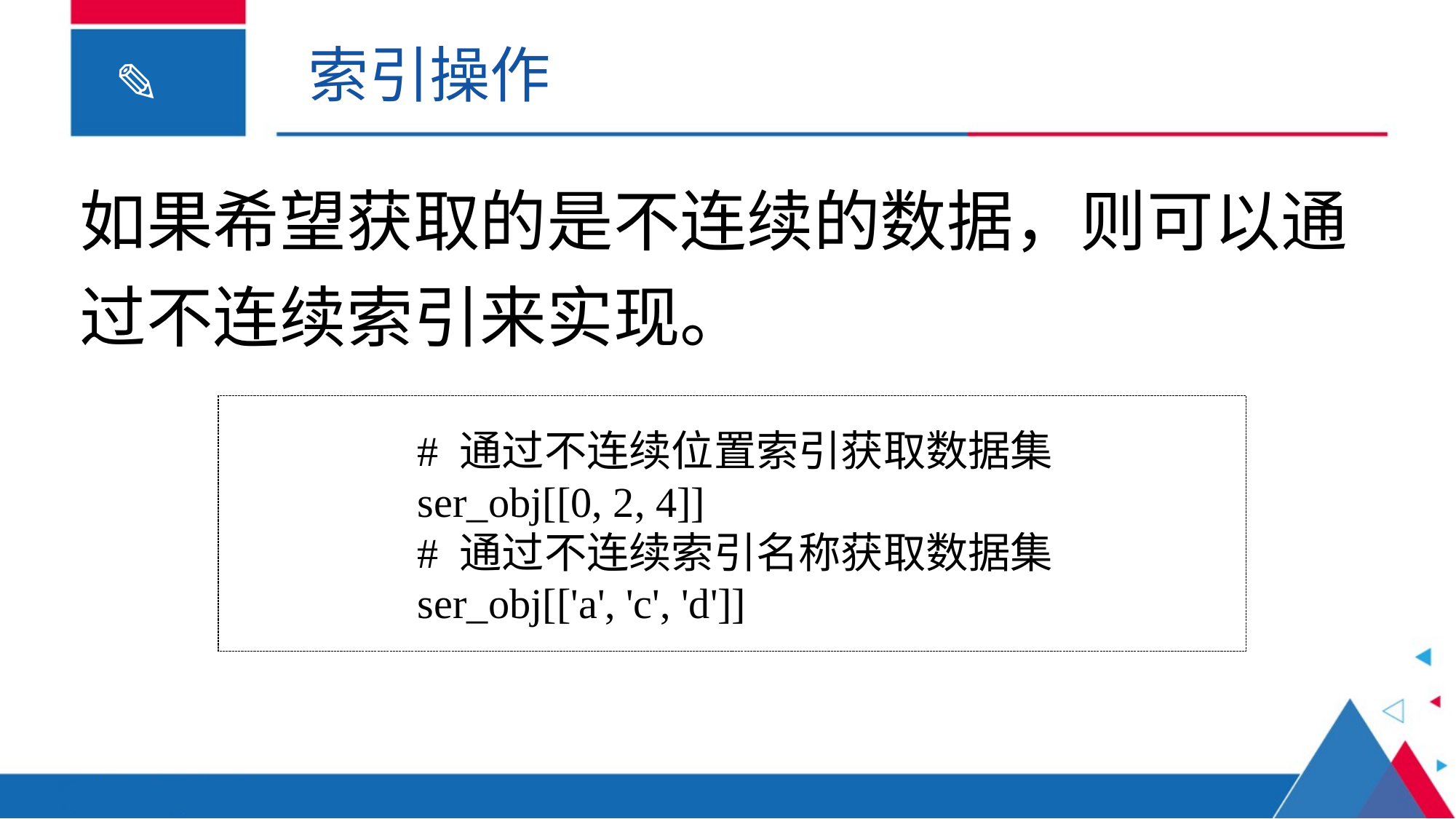

索引操作
如果希望获取的是不连续的数据，则可以通过不连续索引来实现。

# 通过不连续位置索引获取数据集
ser_obj[[0, 2, 4]]
# 通过不连续索引名称获取数据集
ser_obj[['a', 'c', 'd']]